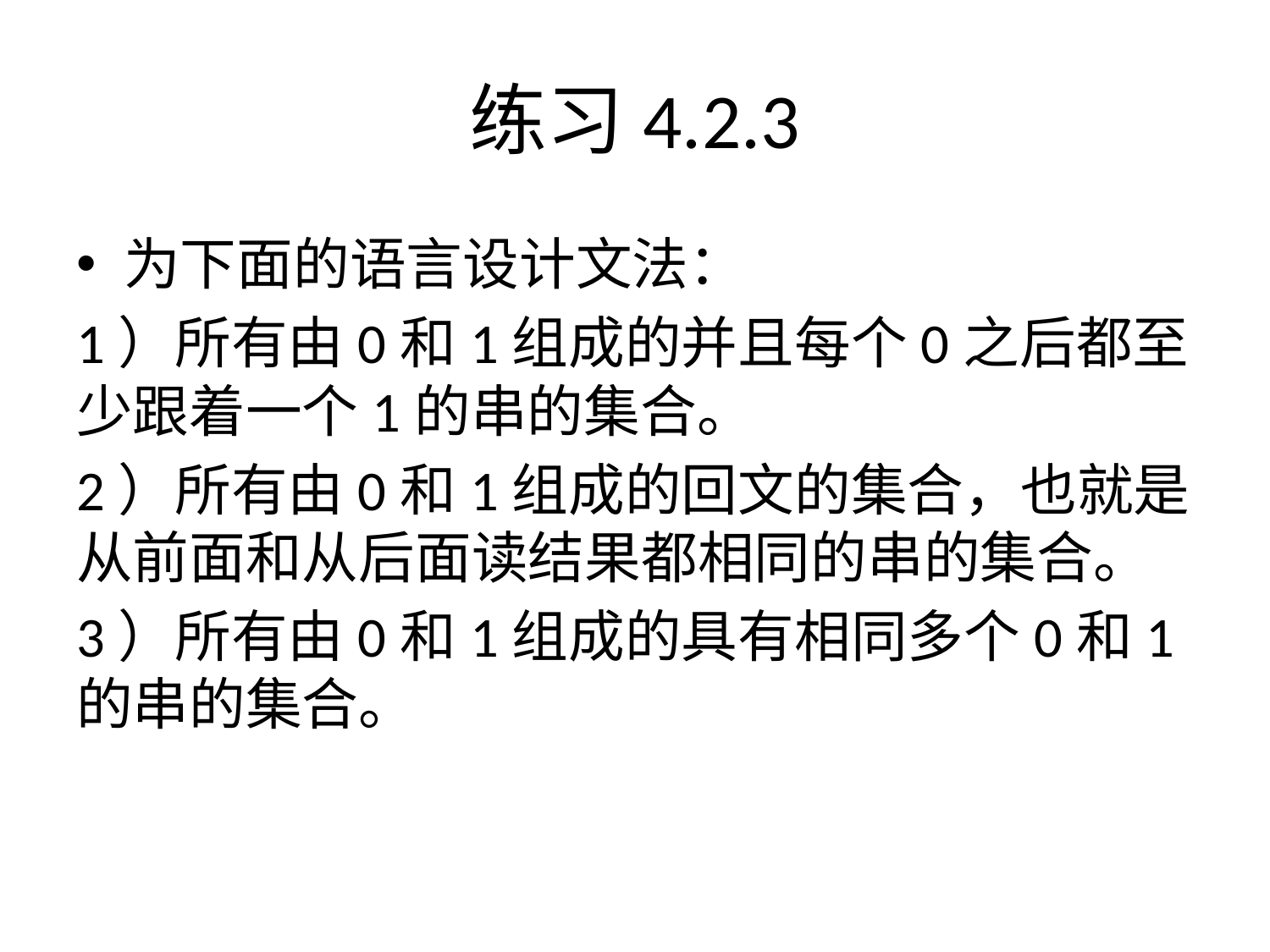

# 练习4.2.3
为下面的语言设计文法：
1）所有由0和1组成的并且每个0之后都至少跟着一个1的串的集合。
2）所有由0和1组成的回文的集合，也就是从前面和从后面读结果都相同的串的集合。
3）所有由0和1组成的具有相同多个0和1的串的集合。